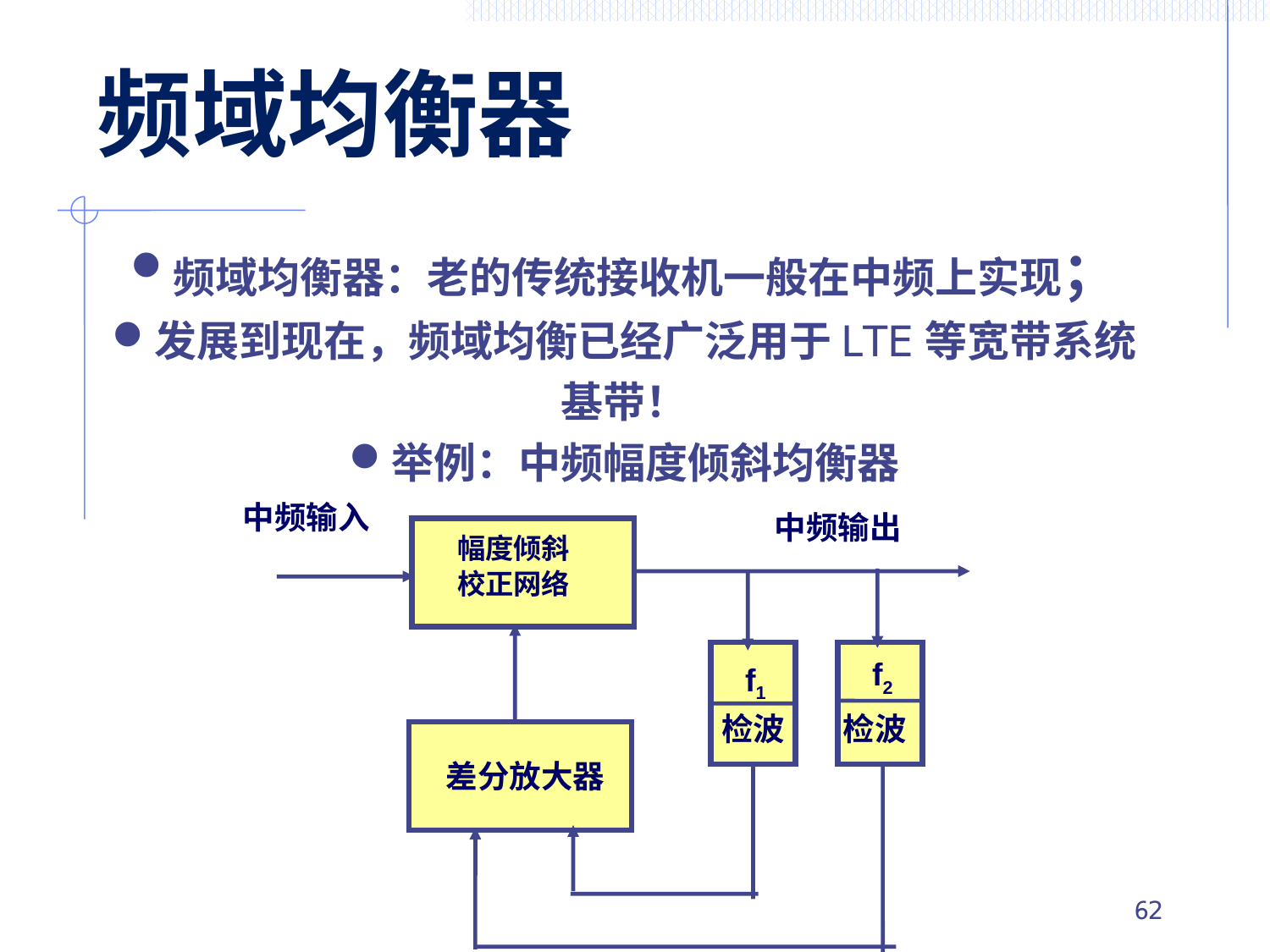

# 频域均衡器
频域均衡器：老的传统接收机一般在中频上实现；
发展到现在，频域均衡已经广泛用于LTE等宽带系统基带！
举例：中频幅度倾斜均衡器
中频输入
中频输出

幅度倾斜
校正网络

f2
f1

检波
检波

差分放大器

62